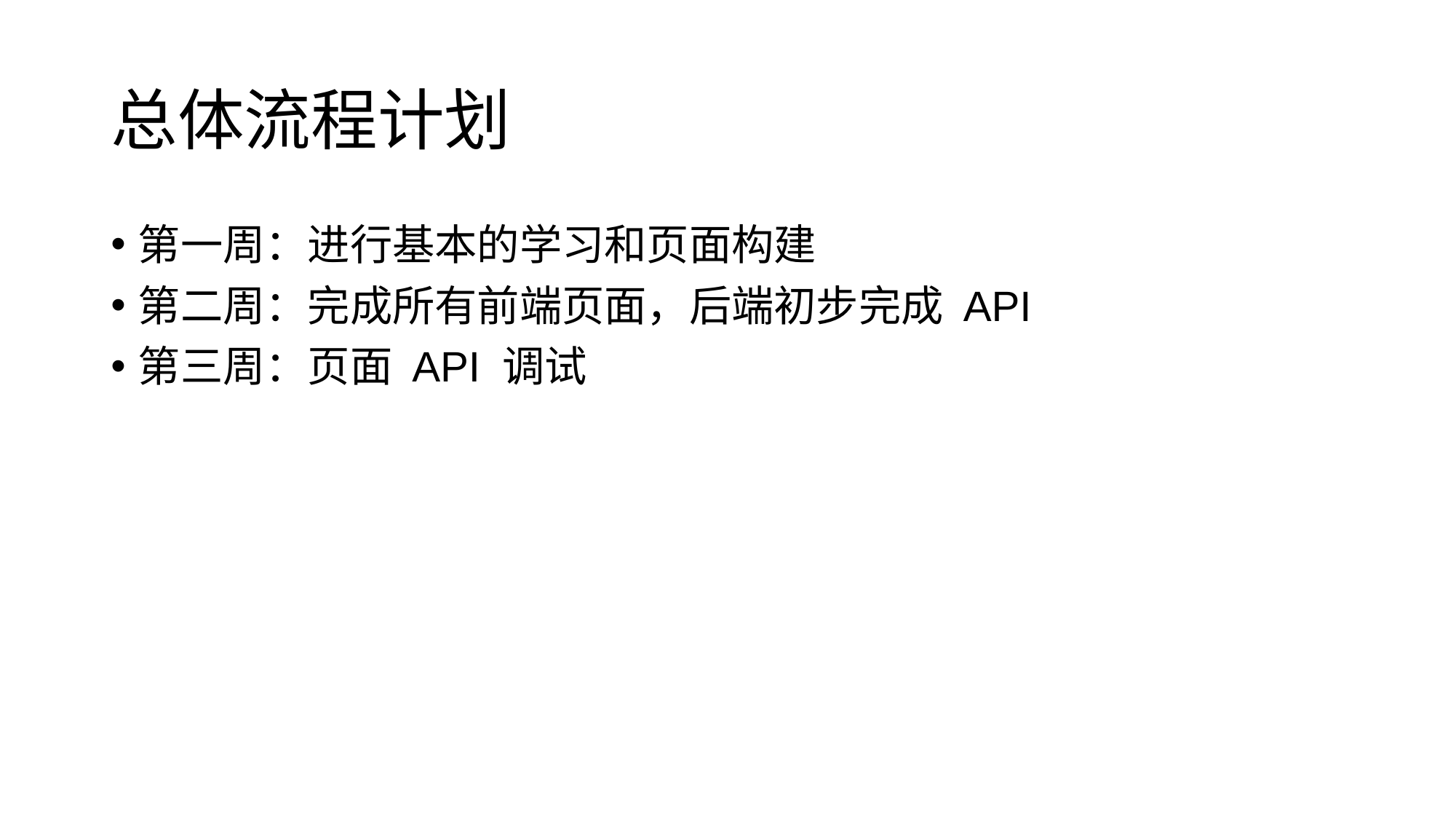

# 总体流程计划
第一周：进行基本的学习和页面构建
第二周：完成所有前端页面，后端初步完成 API
第三周：页面 API 调试